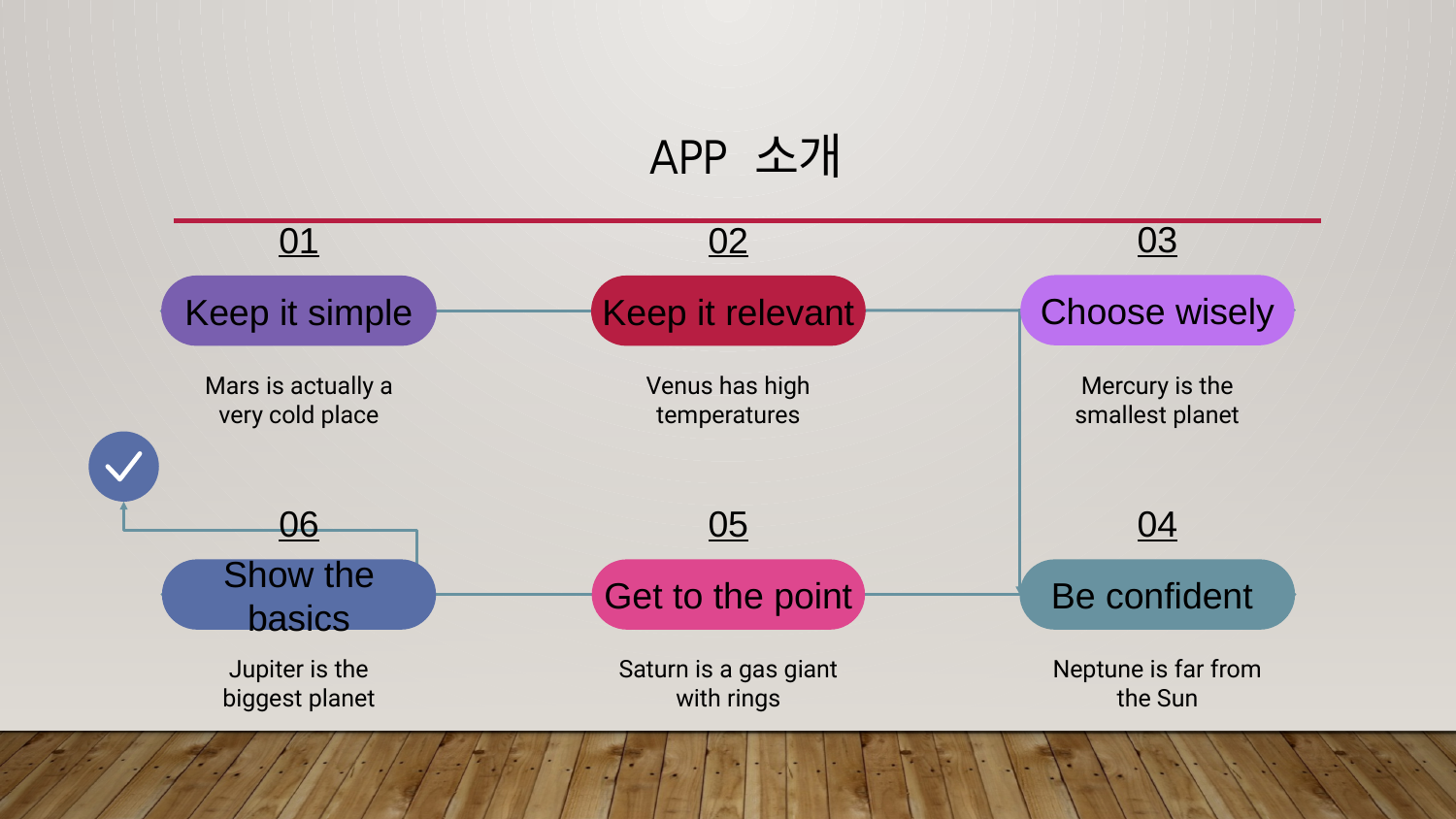

# App 소개
03
01
02
Choose wisely
Mercury is the smallest planet
Keep it relevant
Venus has high temperatures
Keep it simple
Mars is actually a very cold place

06
05
04
Get to the point
Saturn is a gas giant with rings
Be confident
Neptune is far from the Sun
Show the basics
Jupiter is the biggest planet